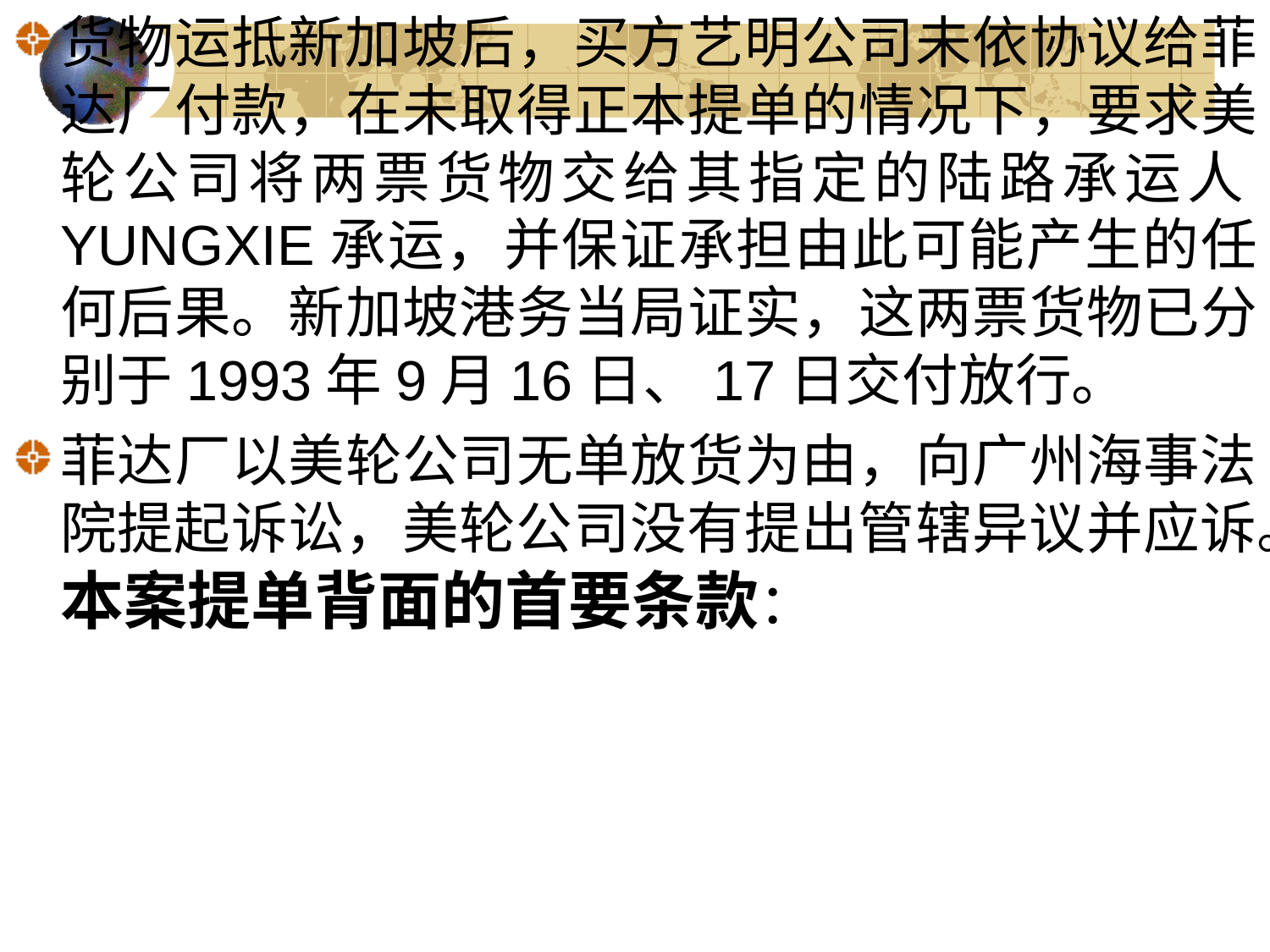

货物运抵新加坡后，买方艺明公司未依协议给菲达厂付款，在未取得正本提单的情况下，要求美轮公司将两票货物交给其指定的陆路承运人YUNGXIE承运，并保证承担由此可能产生的任何后果。新加坡港务当局证实，这两票货物已分别于1993年9月16日、17日交付放行。
菲达厂以美轮公司无单放货为由，向广州海事法院提起诉讼，美轮公司没有提出管辖异议并应诉。本案提单背面的首要条款：